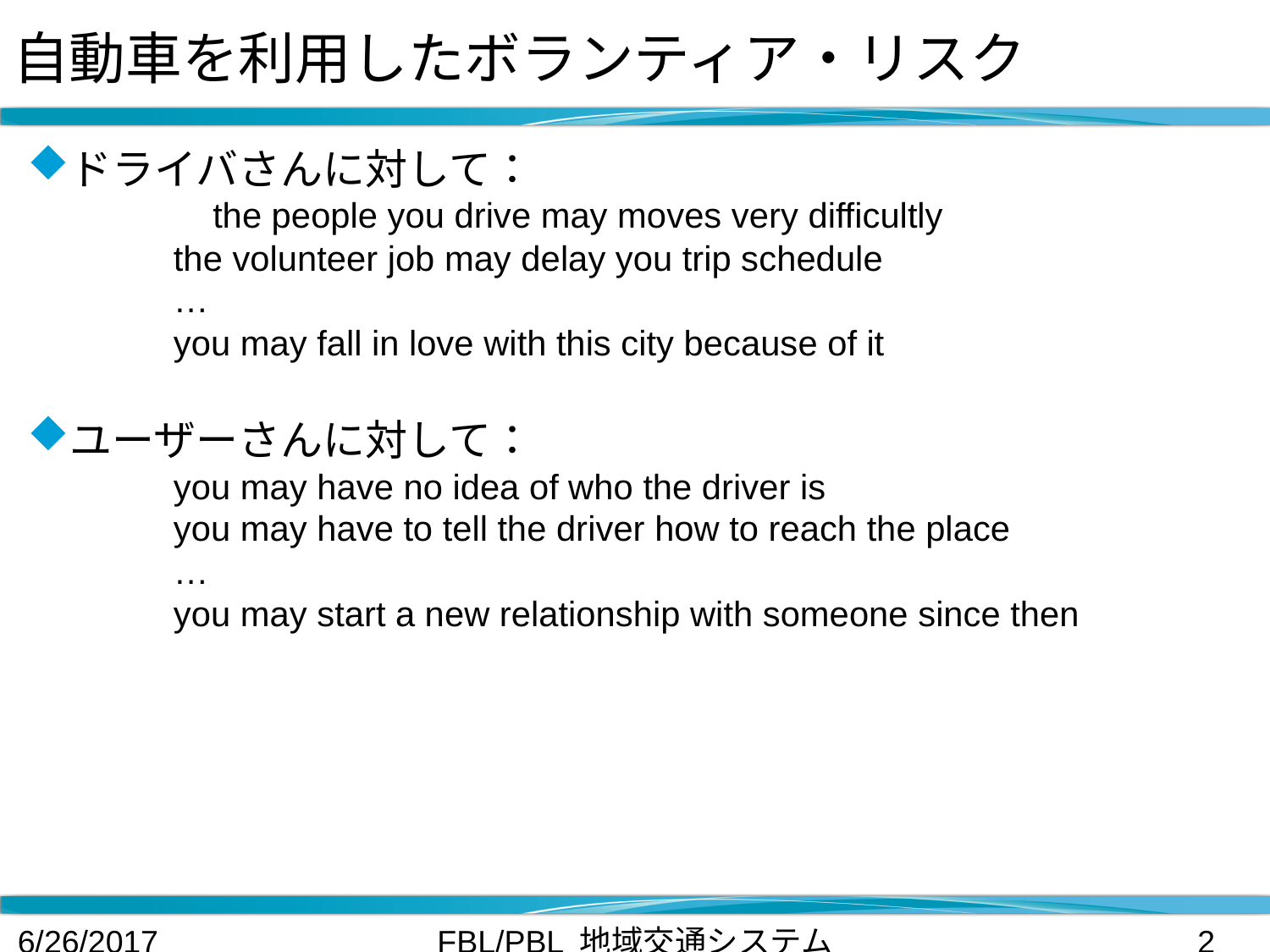

# 自動車を利用したボランティア・リスク
ドライバさんに対して：
　　　　　the people you drive may moves very difficultly
               the volunteer job may delay you trip schedule
               …
               you may fall in love with this city because of it

ユーザーさんに対して：
               you may have no idea of who the driver is
               you may have to tell the driver how to reach the place
               …
               you may start a new relationship with someone since then
6/26/2017
FBL/PBL 地域交通システム
2